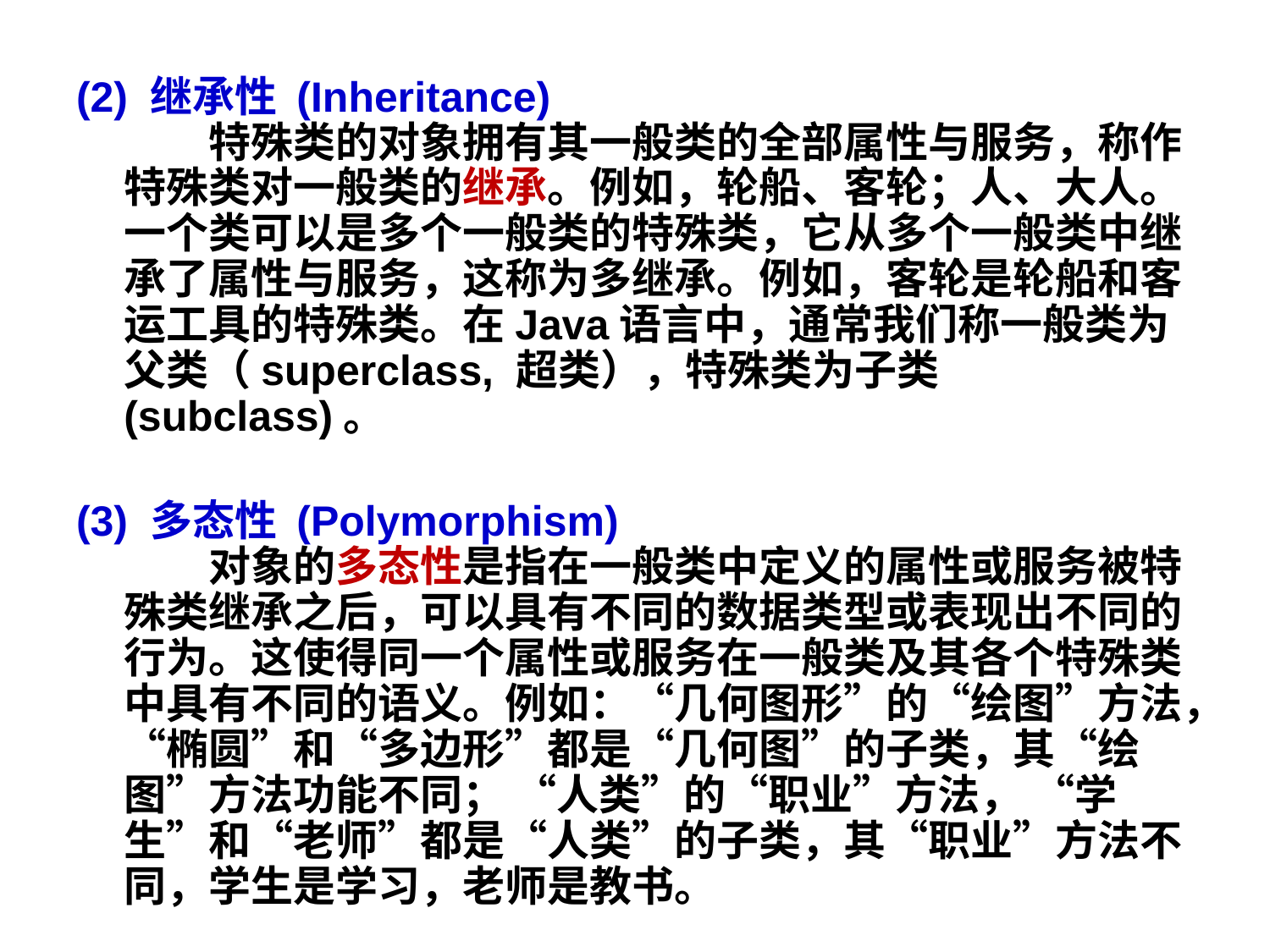

(2) 继承性 (Inheritance)
　　特殊类的对象拥有其一般类的全部属性与服务，称作特殊类对一般类的继承。例如，轮船、客轮；人、大人。一个类可以是多个一般类的特殊类，它从多个一般类中继承了属性与服务，这称为多继承。例如，客轮是轮船和客运工具的特殊类。在Java语言中，通常我们称一般类为父类（superclass, 超类），特殊类为子类(subclass)。
(3) 多态性 (Polymorphism)
　　对象的多态性是指在一般类中定义的属性或服务被特殊类继承之后，可以具有不同的数据类型或表现出不同的行为。这使得同一个属性或服务在一般类及其各个特殊类中具有不同的语义。例如：“几何图形”的“绘图”方法，“椭圆”和“多边形”都是“几何图”的子类，其“绘图”方法功能不同； “人类”的“职业”方法， “学生”和“老师”都是“人类”的子类，其“职业”方法不同，学生是学习，老师是教书。